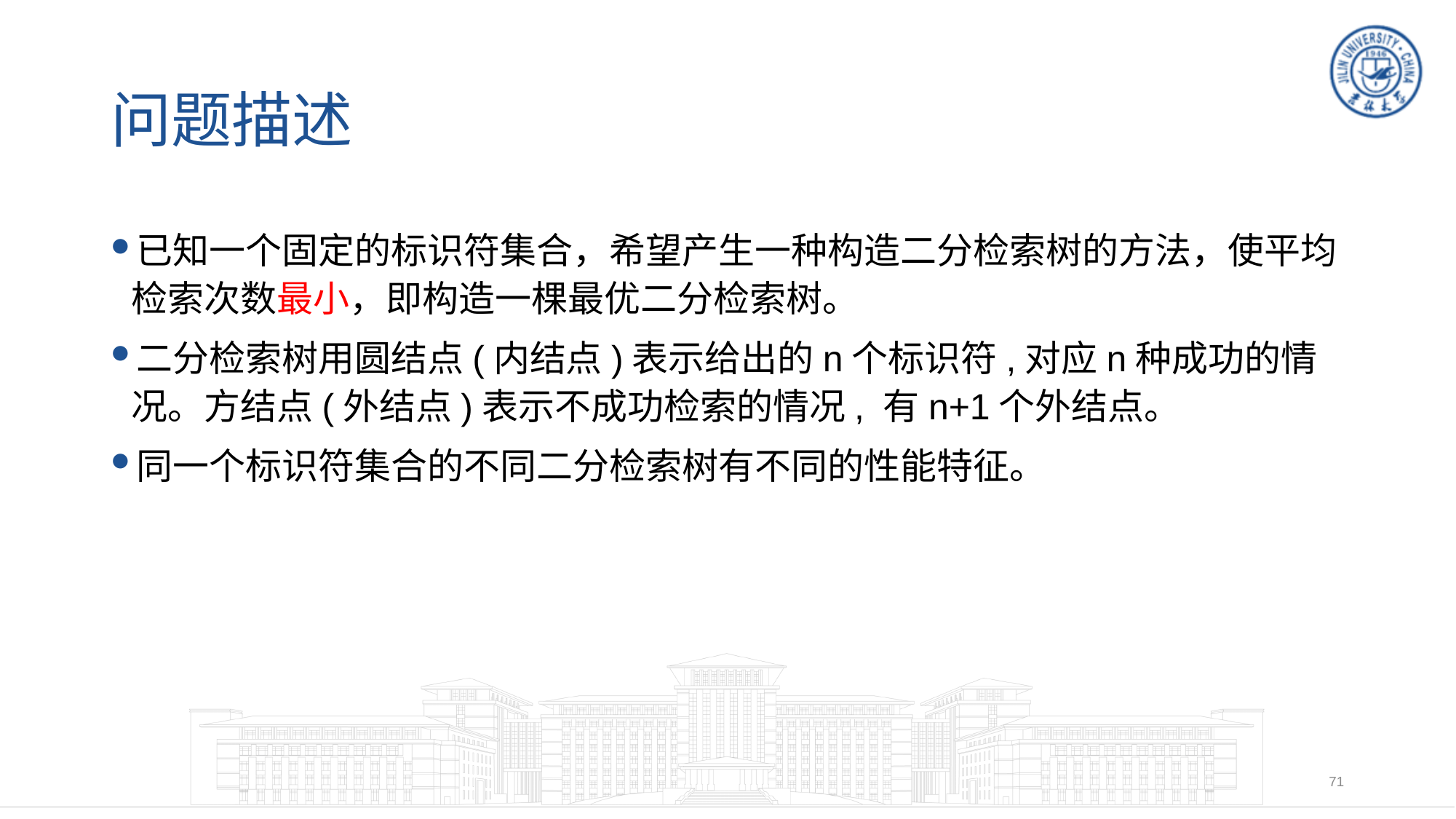

# 问题描述
已知一个固定的标识符集合，希望产生一种构造二分检索树的方法，使平均检索次数最小，即构造一棵最优二分检索树。
二分检索树用圆结点(内结点)表示给出的n个标识符,对应n种成功的情况。方结点(外结点)表示不成功检索的情况, 有n+1个外结点。
同一个标识符集合的不同二分检索树有不同的性能特征。

71